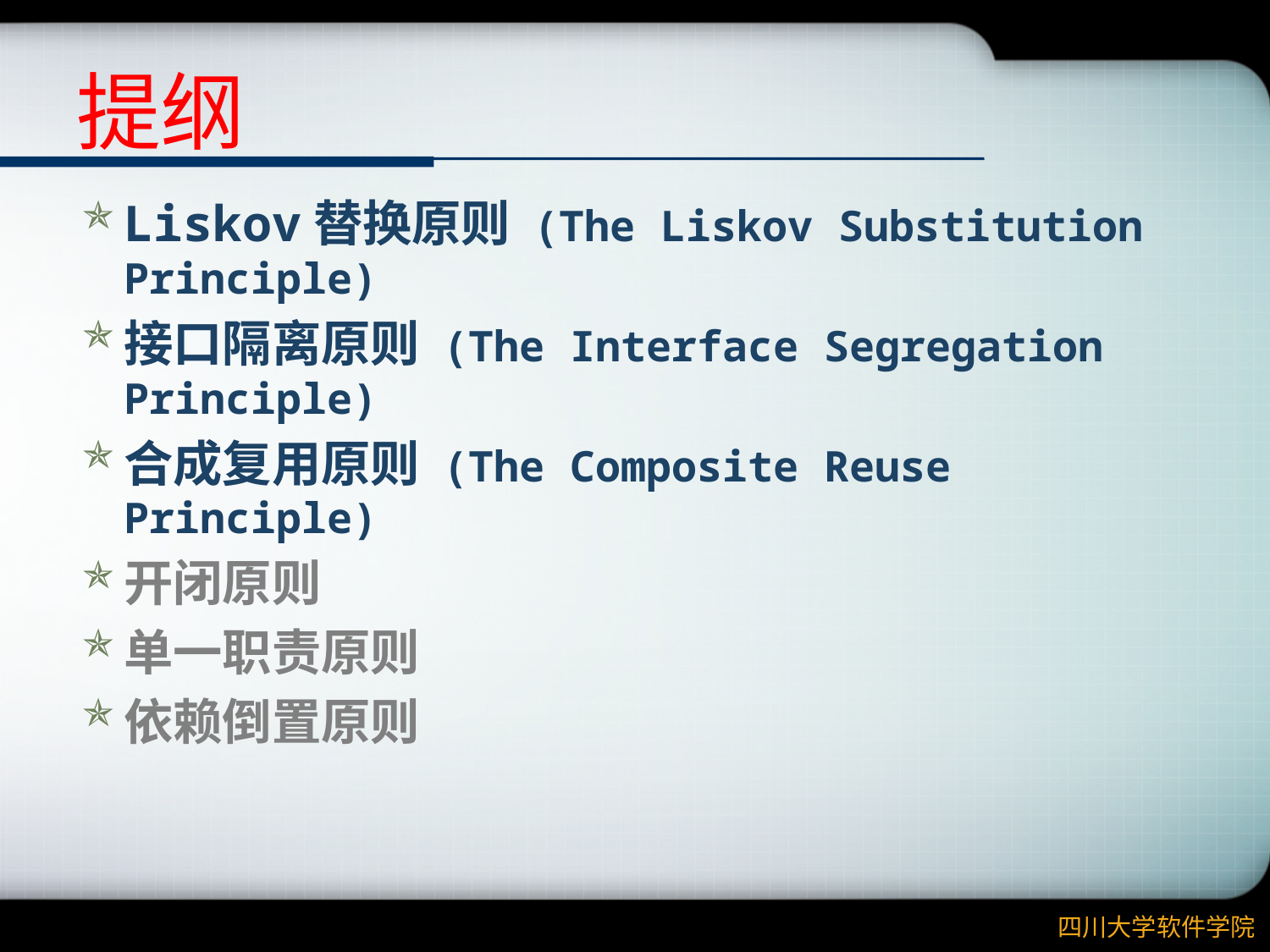

# 提纲
Liskov替换原则 (The Liskov Substitution Principle)
接口隔离原则 (The Interface Segregation Principle)
合成复用原则 (The Composite Reuse Principle)
开闭原则
单一职责原则
依赖倒置原则